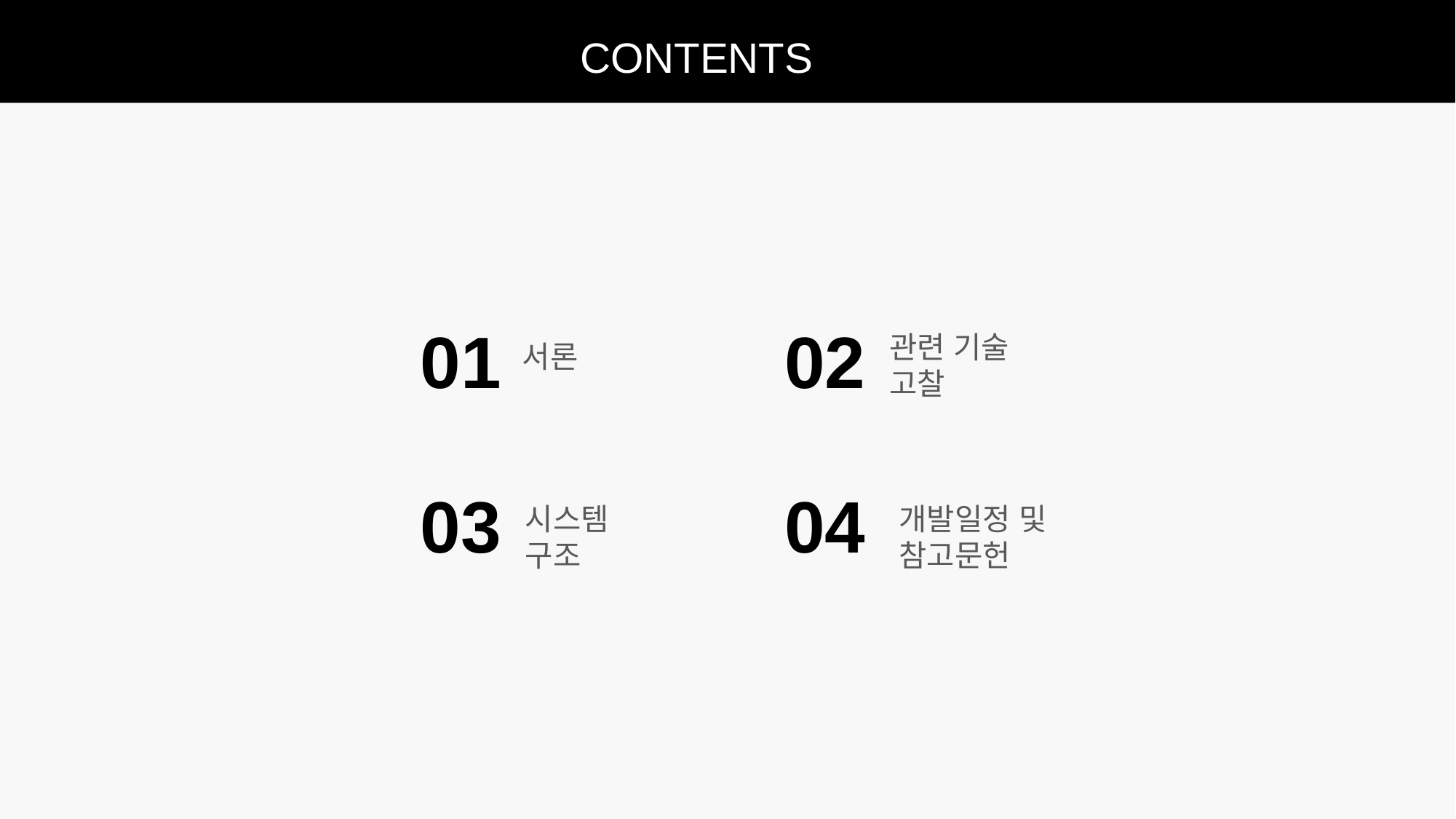

CONTENTS
01
02
관련 기술
고찰
서론
03
04
개발일정 및 참고문헌
시스템 구조